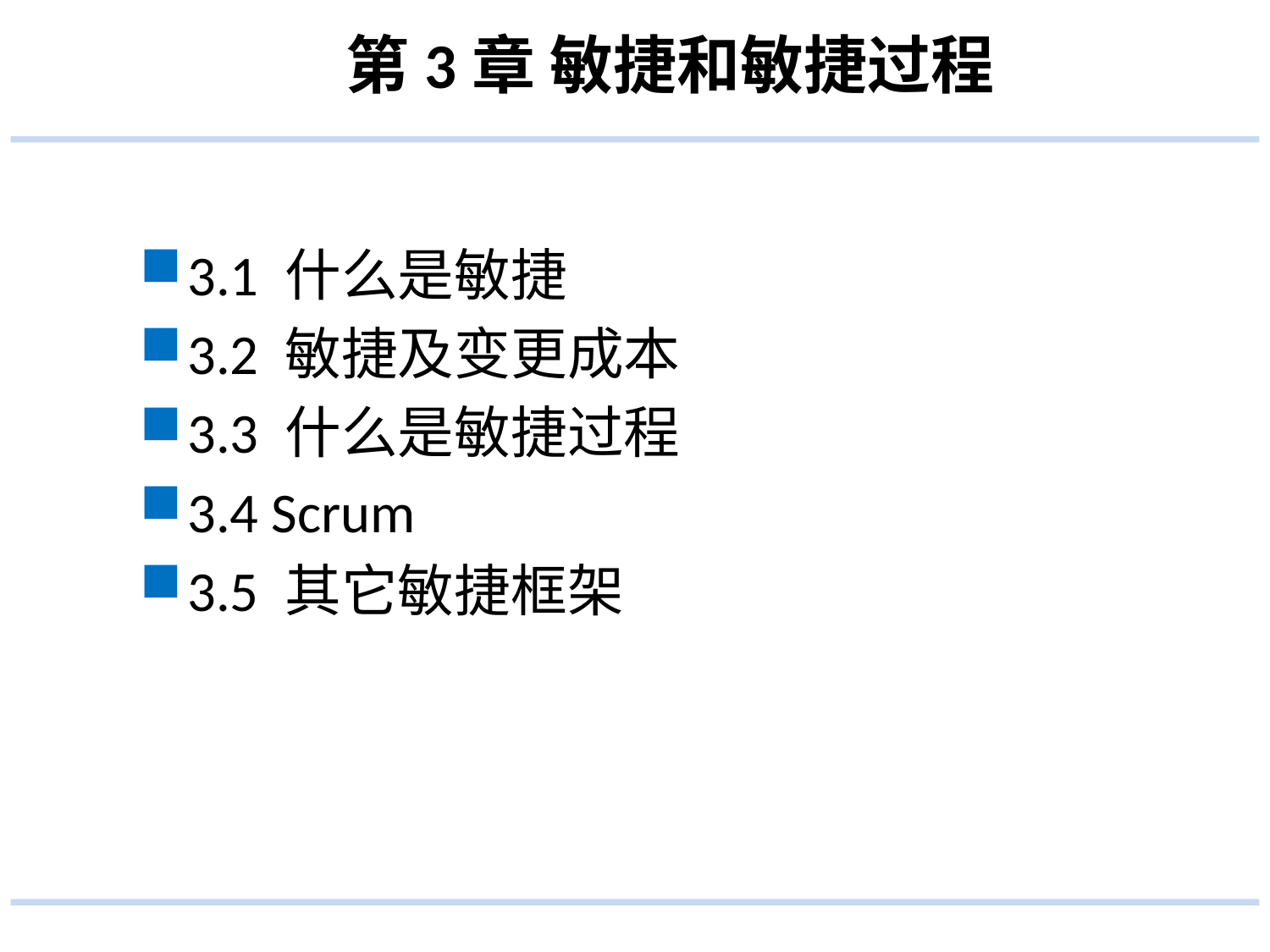

# 第3章 敏捷和敏捷过程
3.1 什么是敏捷
3.2 敏捷及变更成本
3.3 什么是敏捷过程
3.4 Scrum
3.5 其它敏捷框架